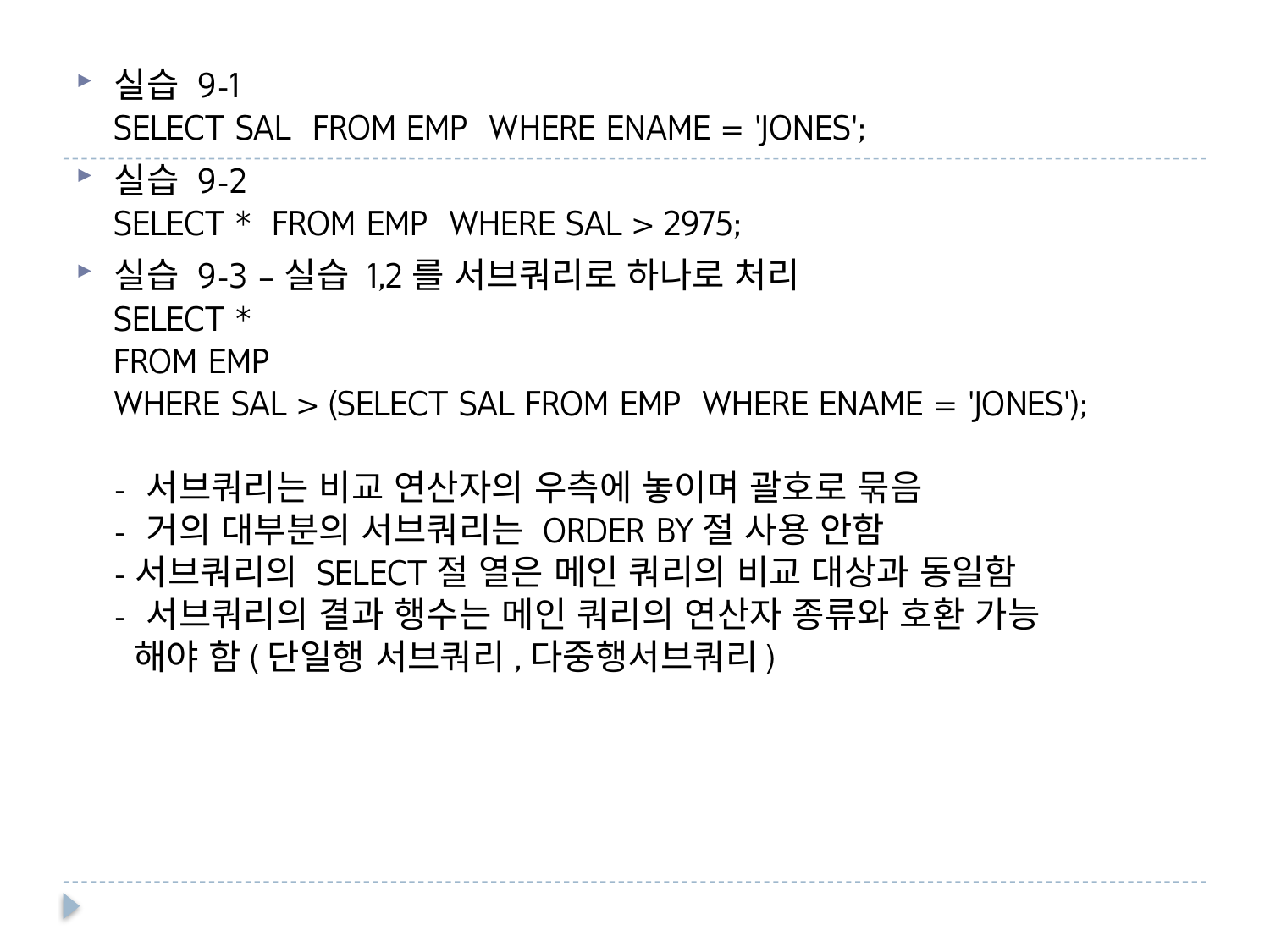

실습 9-1
SELECT SAL  FROM EMP  WHERE ENAME = 'JONES';
실습 9-2
SELECT *  FROM EMP  WHERE SAL > 2975;
실습 9-3 –실습 1,2를 서브쿼리로 하나로 처리
SELECT *
FROM EMP
WHERE SAL > (SELECT SAL FROM EMP  WHERE ENAME = 'JONES');
- 서브쿼리는 비교 연산자의 우측에 놓이며 괄호로 묶음
- 거의 대부분의 서브쿼리는 ORDER BY절 사용 안함
-서브쿼리의 SELECT절 열은 메인 쿼리의 비교 대상과 동일함
- 서브쿼리의 결과 행수는 메인 쿼리의 연산자 종류와 호환 가능
  해야 함(단일행 서브쿼리,다중행서브쿼리)